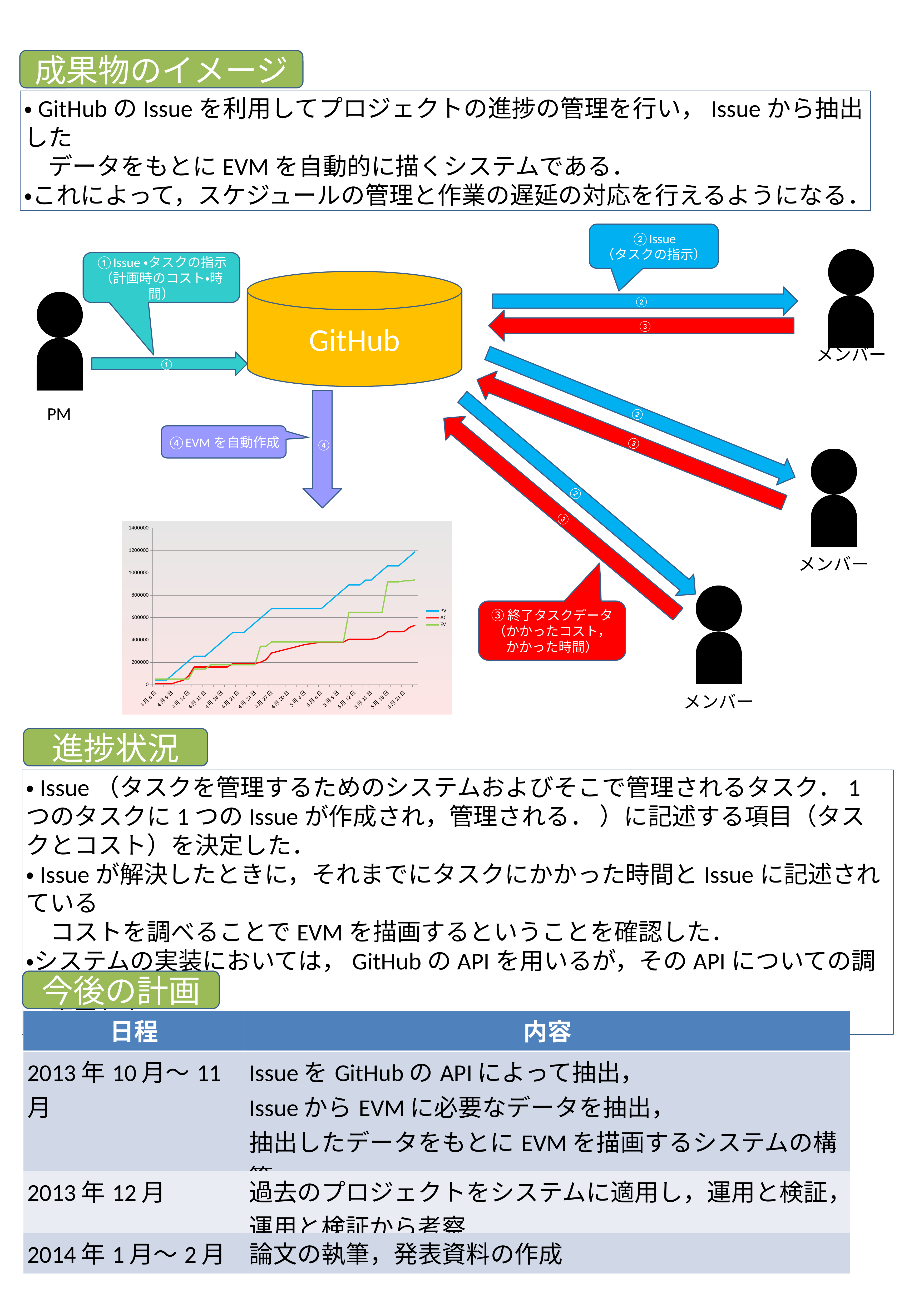

成果物のイメージ
・GitHubのIssueを利用してプロジェクトの進捗の管理を行い，Issueから抽出した
　データをもとにEVMを自動的に描くシステムである．
・これによって，スケジュールの管理と作業の遅延の対応を行えるようになる．
②Issue
（タスクの指示）

①Issue・タスクの指示
（計画時のコスト・時間）
GitHub
②

③
メンバー
①
④
PM
②
③
④EVMを自動作成

②
③

### Chart

| Category |  |  |  |
|---|---|---|---|
| 41005 | 42500.0 | 9250.0 | 51000.0 |
| 41006 | 42500.0 | 9250.0 | 51000.0 |
| 41007 | 42500.0 | 9250.0 | 51000.0 |
| 41008 | 85000.0 | 9250.0 | 51000.0 |
| 41009 | 127500.0 | 26250.0 | 51000.0 |
| 41010 | 170000.0 | 39400.0 | 51000.0 |
| 41011 | 212500.0 | 79305.0 | 51000.0 |
| 41012 | 255000.0 | 158705.0 | 140250.0 |
| 41013 | 255000.0 | 158705.0 | 140250.0 |
| 41014 | 255000.0 | 158705.0 | 140250.0 |
| 41015 | 297500.0 | 158705.0 | 178500.0 |
| 41016 | 340000.0 | 158705.0 | 178500.0 |
| 41017 | 382500.0 | 158705.0 | 178500.0 |
| 41018 | 425000.0 | 158705.0 | 178500.0 |
| 41019 | 467500.0 | 189355.0 | 178500.0 |
| 41020 | 467500.0 | 189355.0 | 178500.0 |
| 41021 | 467500.0 | 189355.0 | 178500.0 |
| 41022 | 510000.0 | 189355.0 | 178500.0 |
| 41023 | 552500.0 | 189355.0 | 178500.0 |
| 41024 | 595000.0 | 201475.0 | 344250.0 |
| 41025 | 637500.0 | 224170.0 | 344250.0 |
| 41026 | 680000.0 | 283840.0 | 382500.0 |
| 41027 | 680000.0 | 296340.0 | 382500.0 |
| 41028 | 680000.0 | 308840.0 | 382500.0 |
| 41029 | 680000.0 | 321340.0 | 382500.0 |
| 41030 | 680000.0 | 333840.0 | 382500.0 |
| 41031 | 680000.0 | 346340.0 | 382500.0 |
| 41032 | 680000.0 | 358840.0 | 382500.0 |
| 41033 | 680000.0 | 366340.0 | 382500.0 |
| 41034 | 680000.0 | 373840.0 | 382500.0 |
| 41035 | 680000.0 | 381340.0 | 382500.0 |
| 41036 | 722500.0 | 381340.0 | 382500.0 |
| 41037 | 765000.0 | 381340.0 | 382500.0 |
| 41038 | 807500.0 | 381340.0 | 382500.0 |
| 41039 | 850000.0 | 381340.0 | 382500.0 |
| 41040 | 892500.0 | 406840.0 | 647063.0 |
| 41041 | 892500.0 | 406840.0 | 647063.0 |
| 41042 | 892500.0 | 406840.0 | 647063.0 |
| 41043 | 935000.0 | 406840.0 | 647063.0 |
| 41044 | 935000.0 | 406840.0 | 647063.0 |
| 41045 | 977500.0 | 413090.0 | 647063.0 |
| 41046 | 1020000.0 | 436890.0 | 647063.0 |
| 41047 | 1062500.0 | 473375.0 | 919063.0 |
| 41048 | 1062500.0 | 473375.0 | 919063.0 |
| 41049 | 1062500.0 | 473375.0 | 919063.0 |
| 41050 | 1105000.0 | 475975.0 | 928626.0 |
| 41051 | 1147500.0 | 513725.0 | 928626.0 |
| 41052 | 1190000.0 | 532100.0 | 938189.0 |
メンバー

③終了タスクデータ
（かかったコスト，
かかった時間）
メンバー
進捗状況
・Issue（タスクを管理するためのシステムおよびそこで管理されるタスク．1つのタスクに1つのIssueが作成され，管理される． ）に記述する項目（タスクとコスト）を決定した．
・Issueが解決したときに，それまでにタスクにかかった時間とIssueに記述されている
　コストを調べることでEVMを描画するということを確認した．
・システムの実装においては，GitHubのAPIを用いるが，そのAPIについての調査は
　完了した．
今後の計画
| 日程 | 内容 |
| --- | --- |
| 2013年10月～11月 | IssueをGitHubのAPIによって抽出， IssueからEVMに必要なデータを抽出， 抽出したデータをもとにEVMを描画するシステムの構築 |
| 2013年12月 | 過去のプロジェクトをシステムに適用し，運用と検証， 運用と検証から考察 |
| 2014年1月～2月 | 論文の執筆，発表資料の作成 |